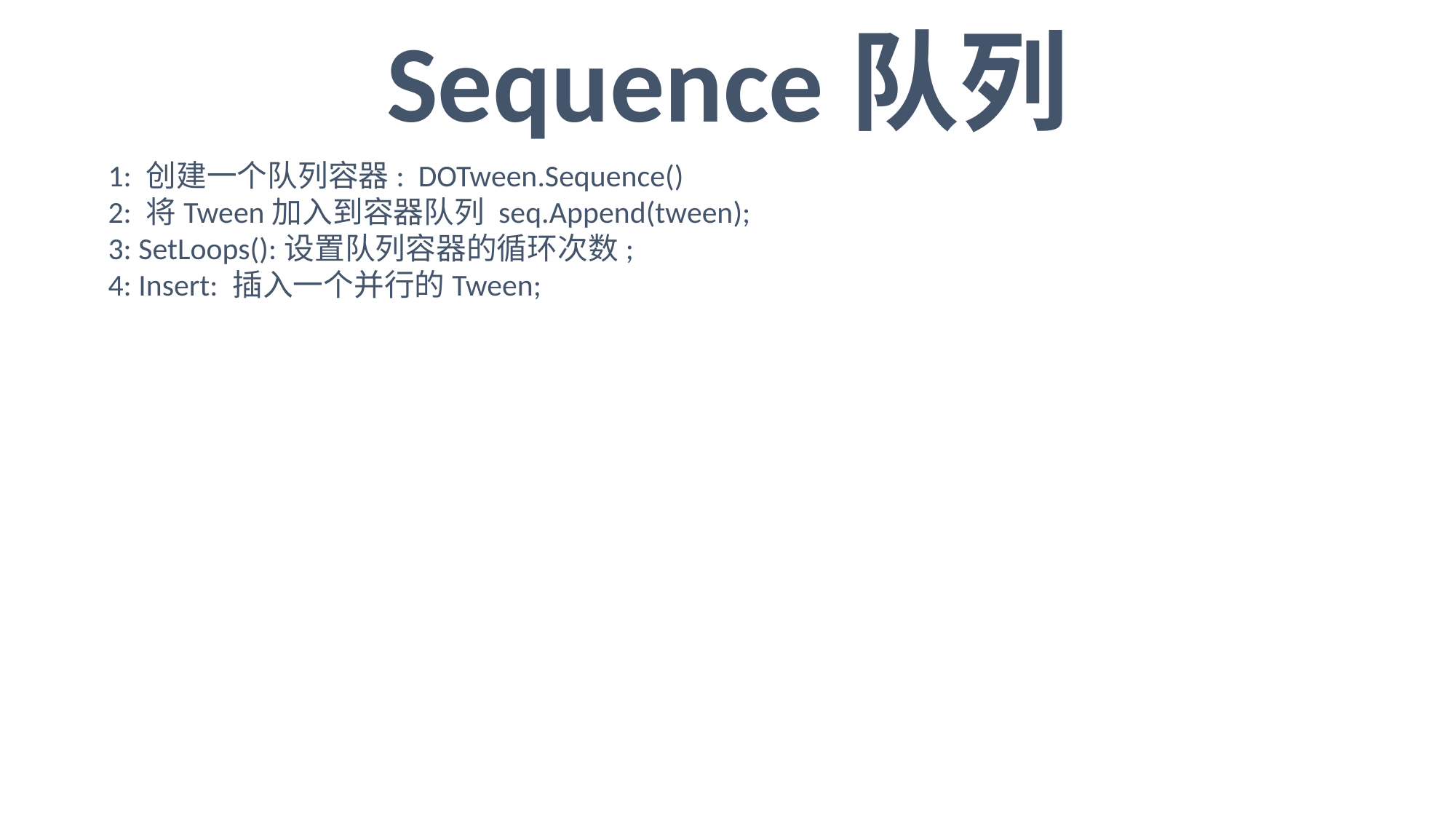

Sequence队列
1: 创建一个队列容器:  DOTween.Sequence()
2: 将Tween加入到容器队列 seq.Append(tween);
3: SetLoops():设置队列容器的循环次数;
4: Insert: 插入一个并行的Tween;

4